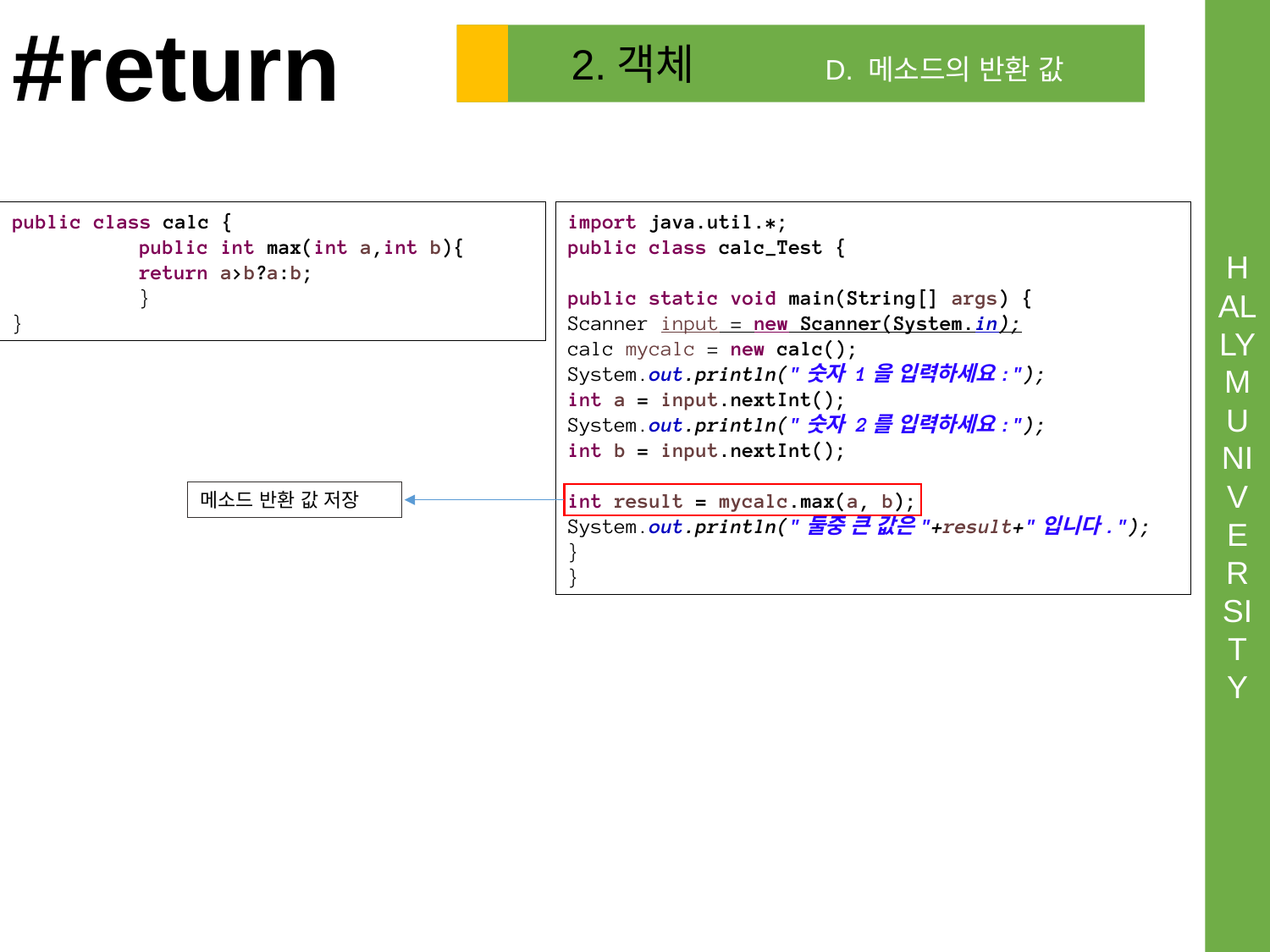

#return
2.객체  	D. 메소드의 반환 값
public class calc {
	public int max(int a,int b){
	return a>b?a:b;
	}
}
import java.util.*;
public class calc_Test {

public static void main(String[] args) {
Scanner input = new Scanner(System.in);
calc mycalc = new calc();
System.out.println("숫자 1을 입력하세요:");
int a = input.nextInt();
System.out.println("숫자 2를 입력하세요:");
int b = input.nextInt();

int result = mycalc.max(a, b);
System.out.println("둘중 큰 값은"+result+"입니다.");
}
}
메소드 반환 값 저장